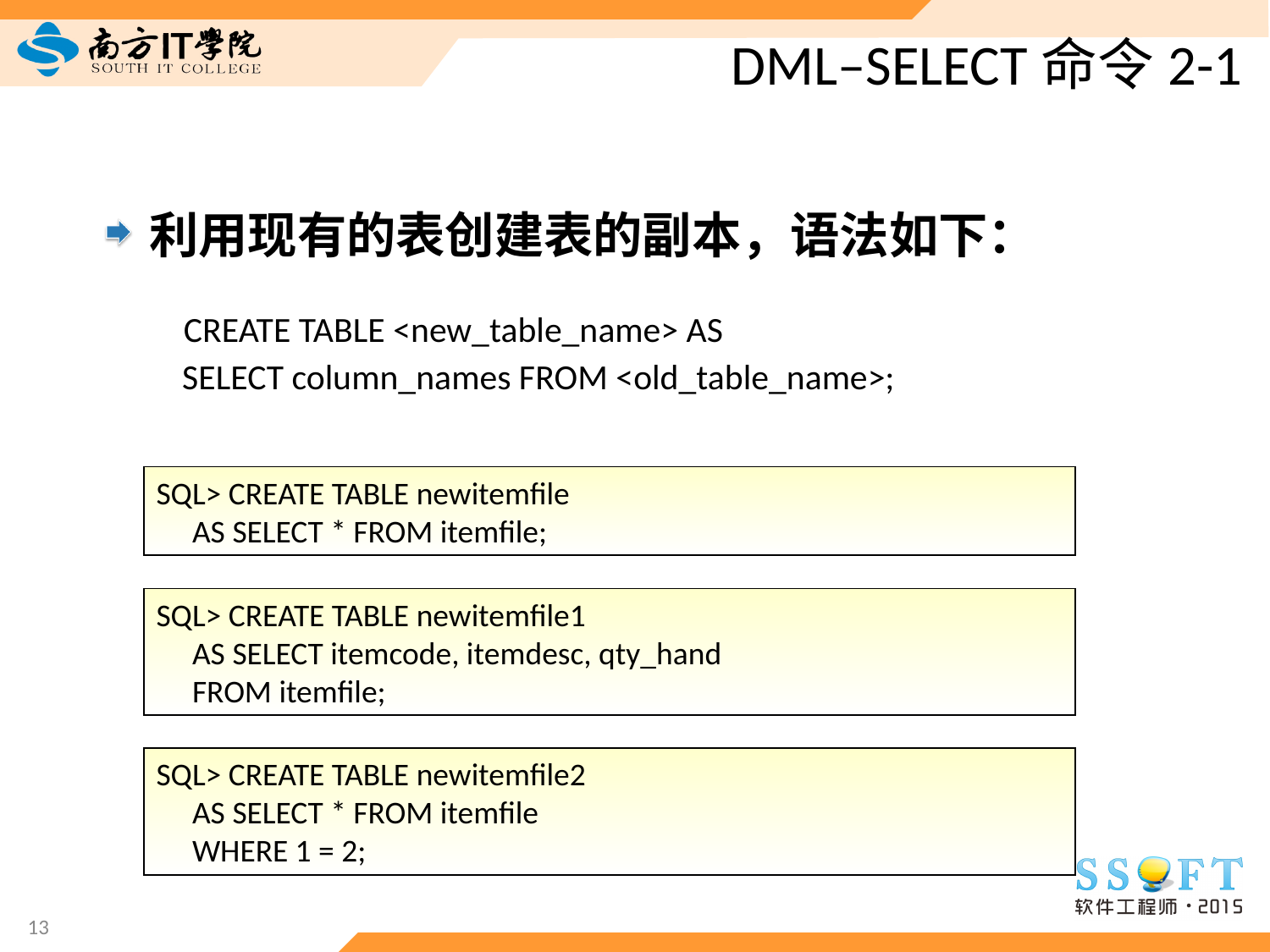

# DML–SELECT命令2-1
利用现有的表创建表的副本，语法如下：
         CREATE TABLE <new_table_name> AS
          SELECT column_names FROM <old_table_name>;
SQL> CREATE TABLE newitemfile
     AS SELECT * FROM itemfile;
SQL> CREATE TABLE newitemfile1
     AS SELECT itemcode, itemdesc, qty_hand
     FROM itemfile;
SQL> CREATE TABLE newitemfile2
     AS SELECT * FROM itemfile
     WHERE 1 = 2;
13